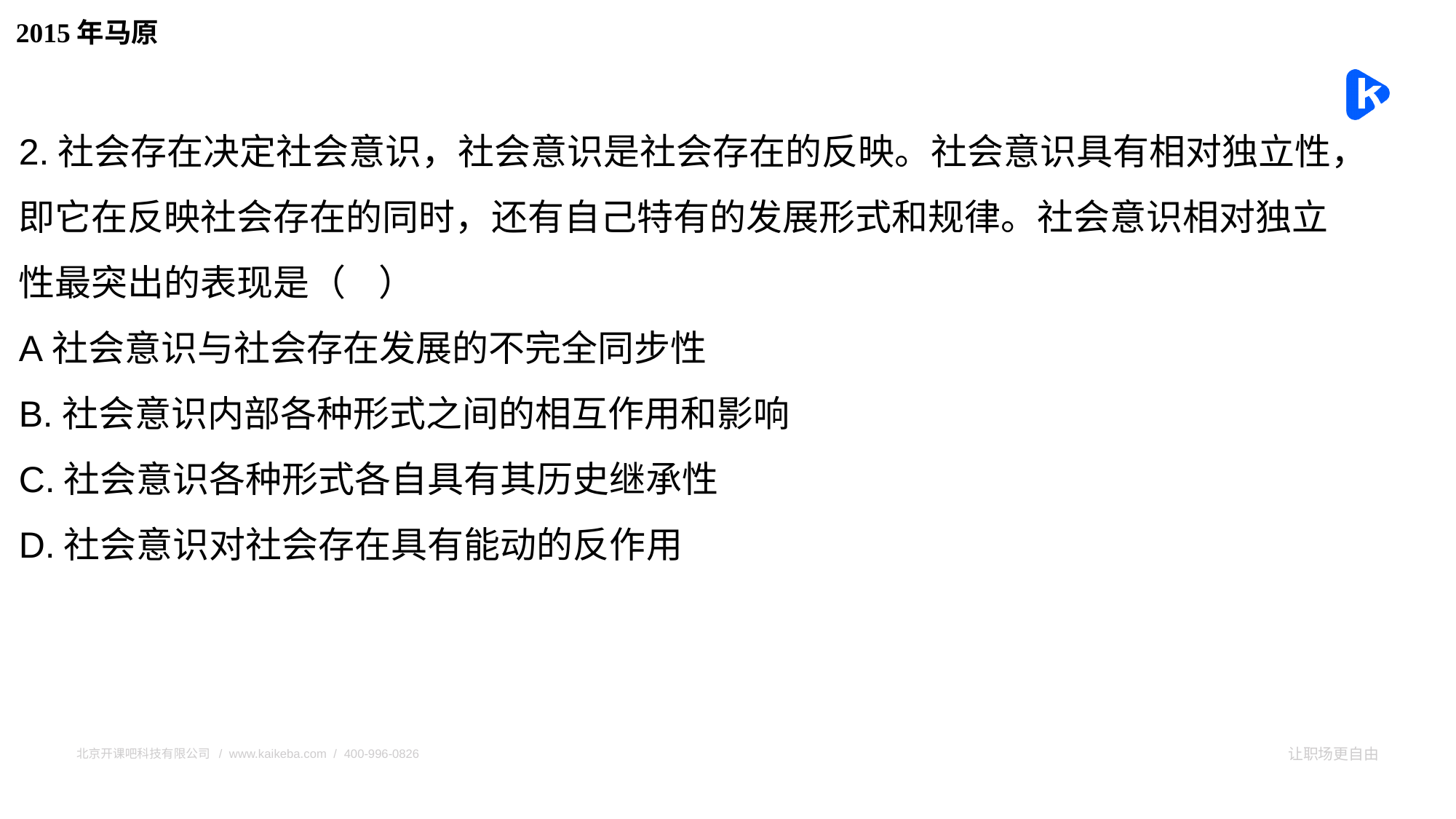

2015年马原
2.社会存在决定社会意识，社会意识是社会存在的反映。社会意识具有相对独立性，即它在反映社会存在的同时，还有自己特有的发展形式和规律。社会意识相对独立性最突出的表现是（    ）
A社会意识与社会存在发展的不完全同步性
B.社会意识内部各种形式之间的相互作用和影响
C.社会意识各种形式各自具有其历史继承性
D.社会意识对社会存在具有能动的反作用